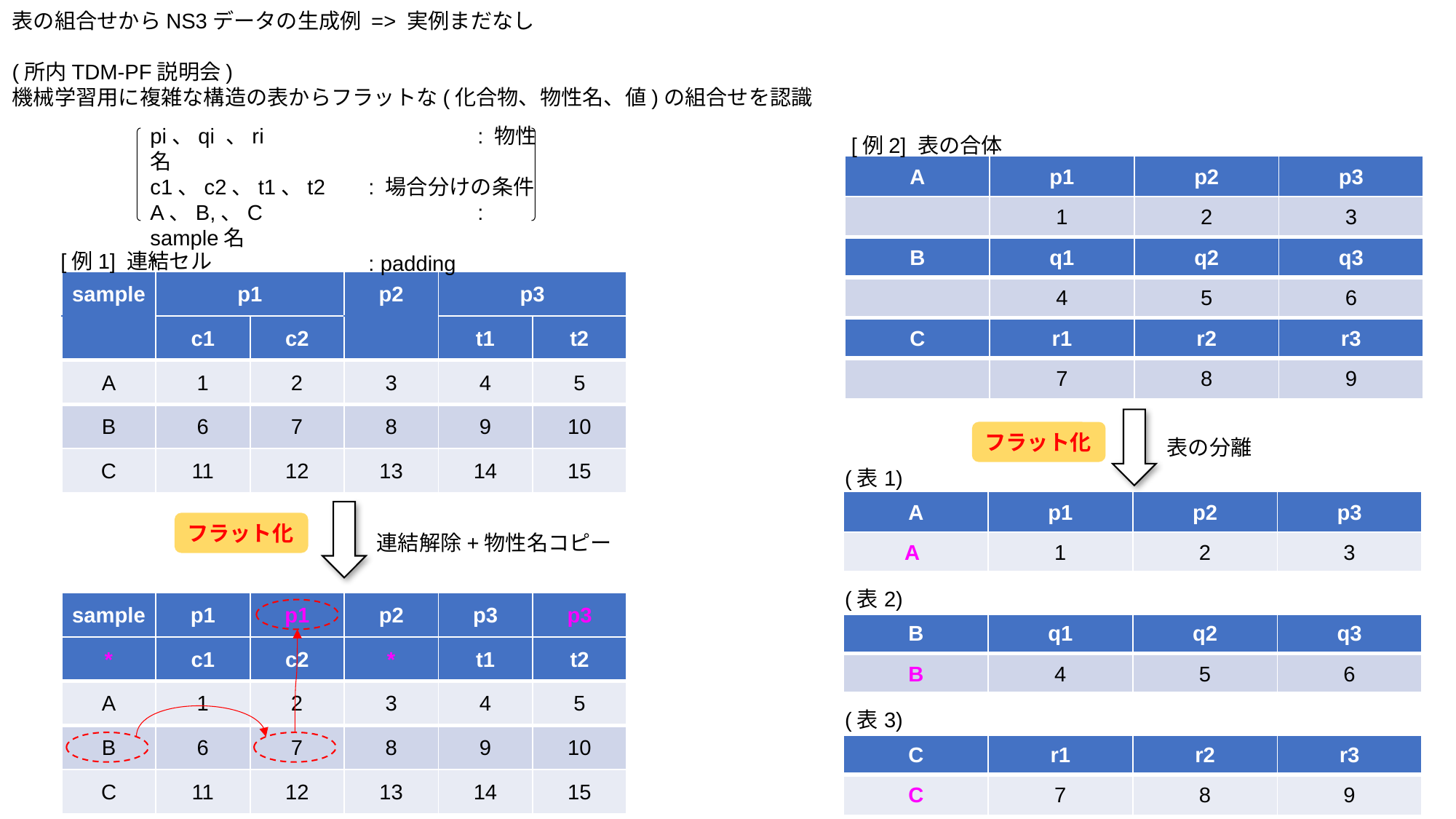

表の組合せからNS3データの生成例 => 実例まだなし

(所内TDM-PF説明会)
機械学習用に複雑な構造の表からフラットな(化合物、物性名、値)の組合せを認識
pi、qi 、ri		: 物性名
c1、c2、t1、t2	: 場合分けの条件
A、B,、C		: sample名
*		: padding
[例2] 表の合体

| A | p1 | p2 | p3 |
| --- | --- | --- | --- |
|  | 1 | 2 | 3 |
| B | q1 | q2 | q3 |
|  | 4 | 5 | 6 |
| C | r1 | r2 | r3 |
|  | 7 | 8 | 9 |
[例1] 連結セル
| sample | p1 |  | p2 | p3 |  |
| --- | --- | --- | --- | --- | --- |
|  | c1 | c2 |  | t1 | t2 |
| A | 1 | 2 | 3 | 4 | 5 |
| B | 6 | 7 | 8 | 9 | 10 |
| C | 11 | 12 | 13 | 14 | 15 |
フラット化

表の分離
| (表1) |  |  |  |
| --- | --- | --- | --- |
| A | p1 | p2 | p3 |
| A | 1 | 2 | 3 |
| (表2) |  |  |  |
| B | q1 | q2 | q3 |
| B | 4 | 5 | 6 |
| (表3) |  |  |  |
| C | r1 | r2 | r3 |
| C | 7 | 8 | 9 |
フラット化

連結解除+物性名コピー
| sample | p1 | p1 | p2 | p3 | p3 |
| --- | --- | --- | --- | --- | --- |
| \* | c1 | c2 | \* | t1 | t2 |
| A | 1 | 2 | 3 | 4 | 5 |
| B | 6 | 7 | 8 | 9 | 10 |
| C | 11 | 12 | 13 | 14 | 15 |